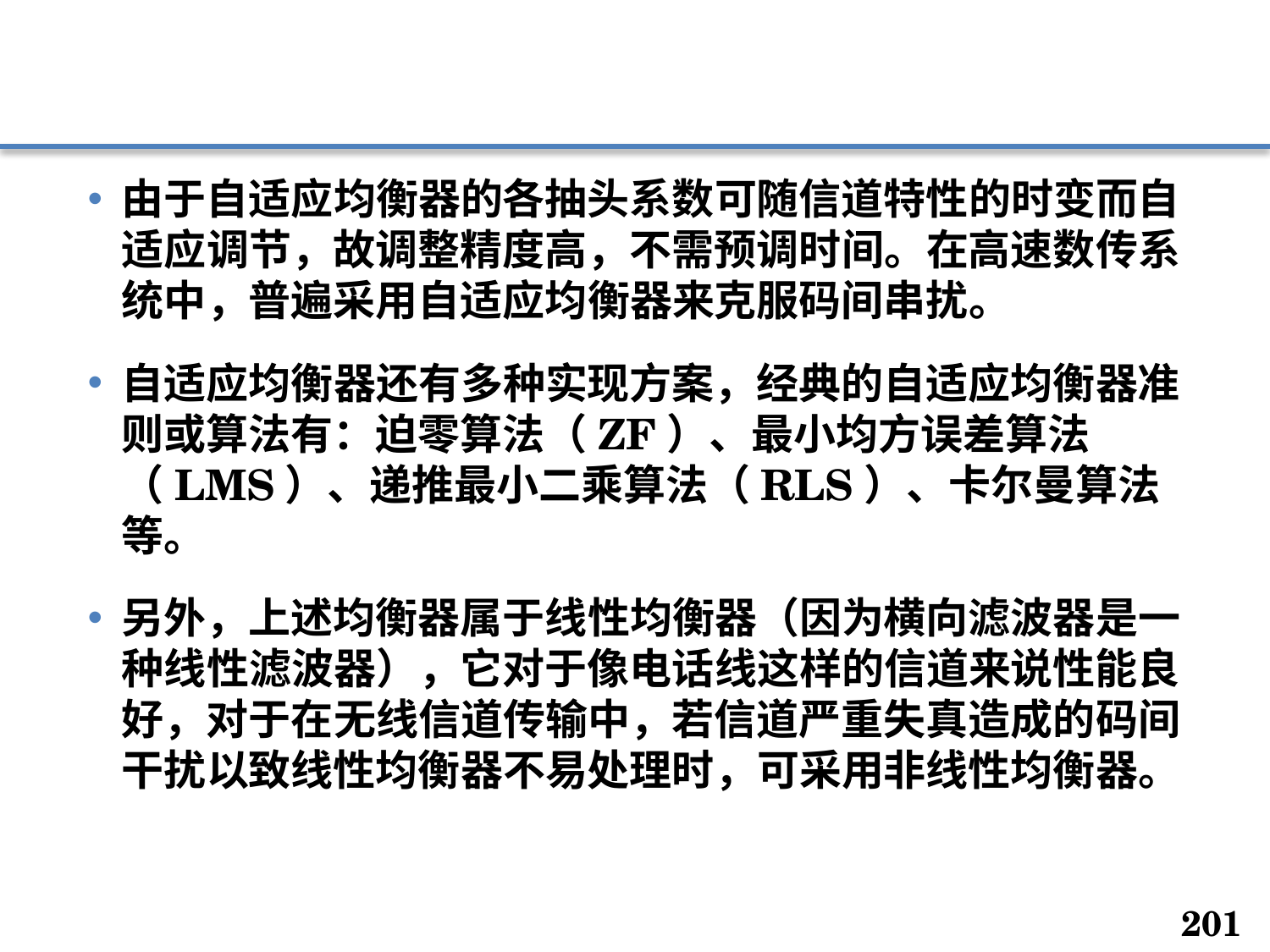

#
由于自适应均衡器的各抽头系数可随信道特性的时变而自适应调节，故调整精度高，不需预调时间。在高速数传系统中，普遍采用自适应均衡器来克服码间串扰。
自适应均衡器还有多种实现方案，经典的自适应均衡器准则或算法有：迫零算法（ZF）、最小均方误差算法（LMS）、递推最小二乘算法（RLS）、卡尔曼算法等。
另外，上述均衡器属于线性均衡器（因为横向滤波器是一种线性滤波器），它对于像电话线这样的信道来说性能良好，对于在无线信道传输中，若信道严重失真造成的码间干扰以致线性均衡器不易处理时，可采用非线性均衡器。
201